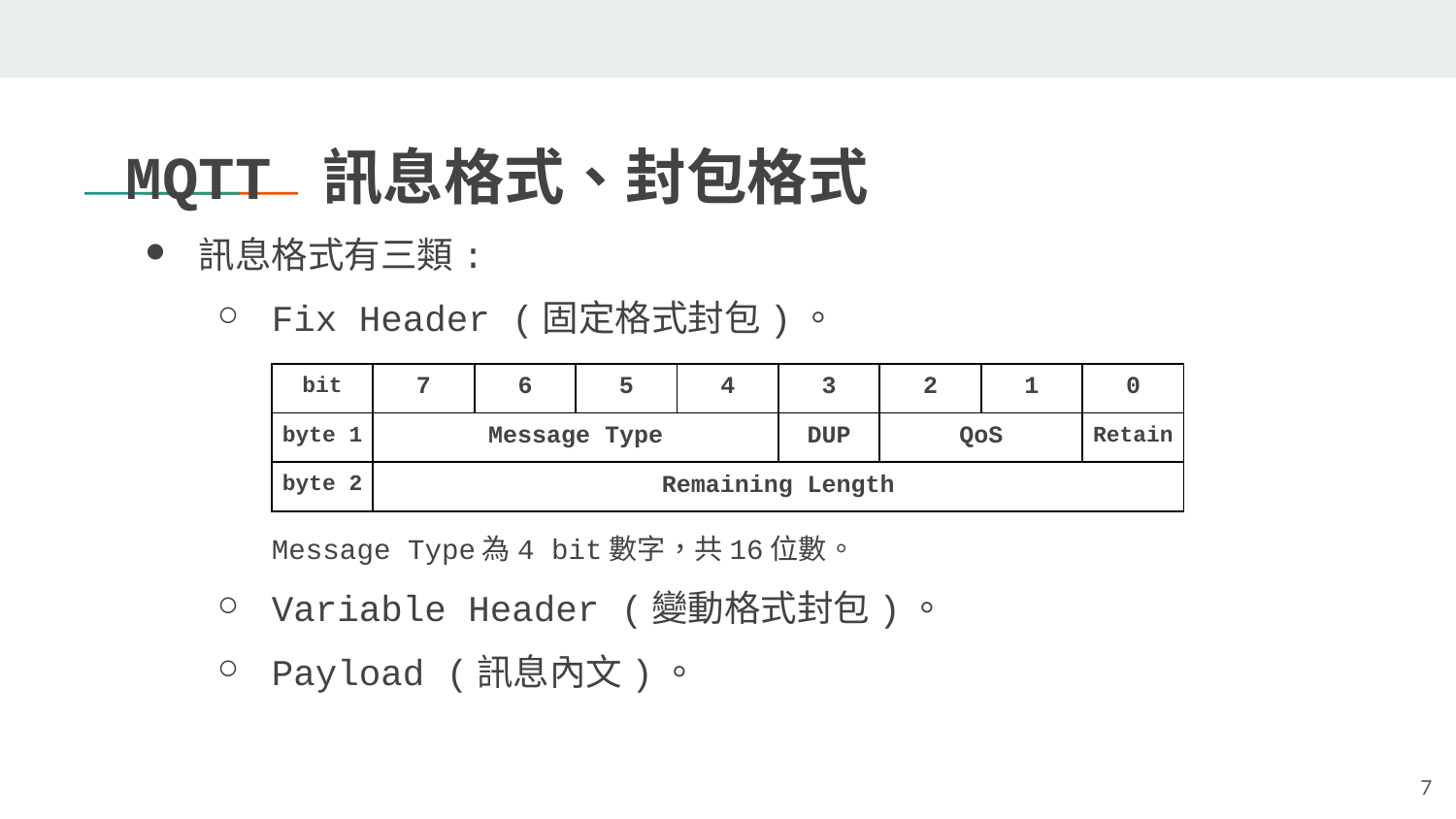

MQTT 訊息格式、封包格式
訊息格式有三類:
Fix Header (固定格式封包)。

Message Type為4 bit數字，共16位數。
Variable Header (變動格式封包)。
Payload (訊息內文)。
| bit | 7 | 6 | 5 | 4 | 3 | 2 | 1 | 0 |
| --- | --- | --- | --- | --- | --- | --- | --- | --- |
| byte 1 | Message Type |  |  |  | DUP | QoS |  | Retain |
| byte 2 | Remaining Length |  |  |  |  |  |  |  |
7